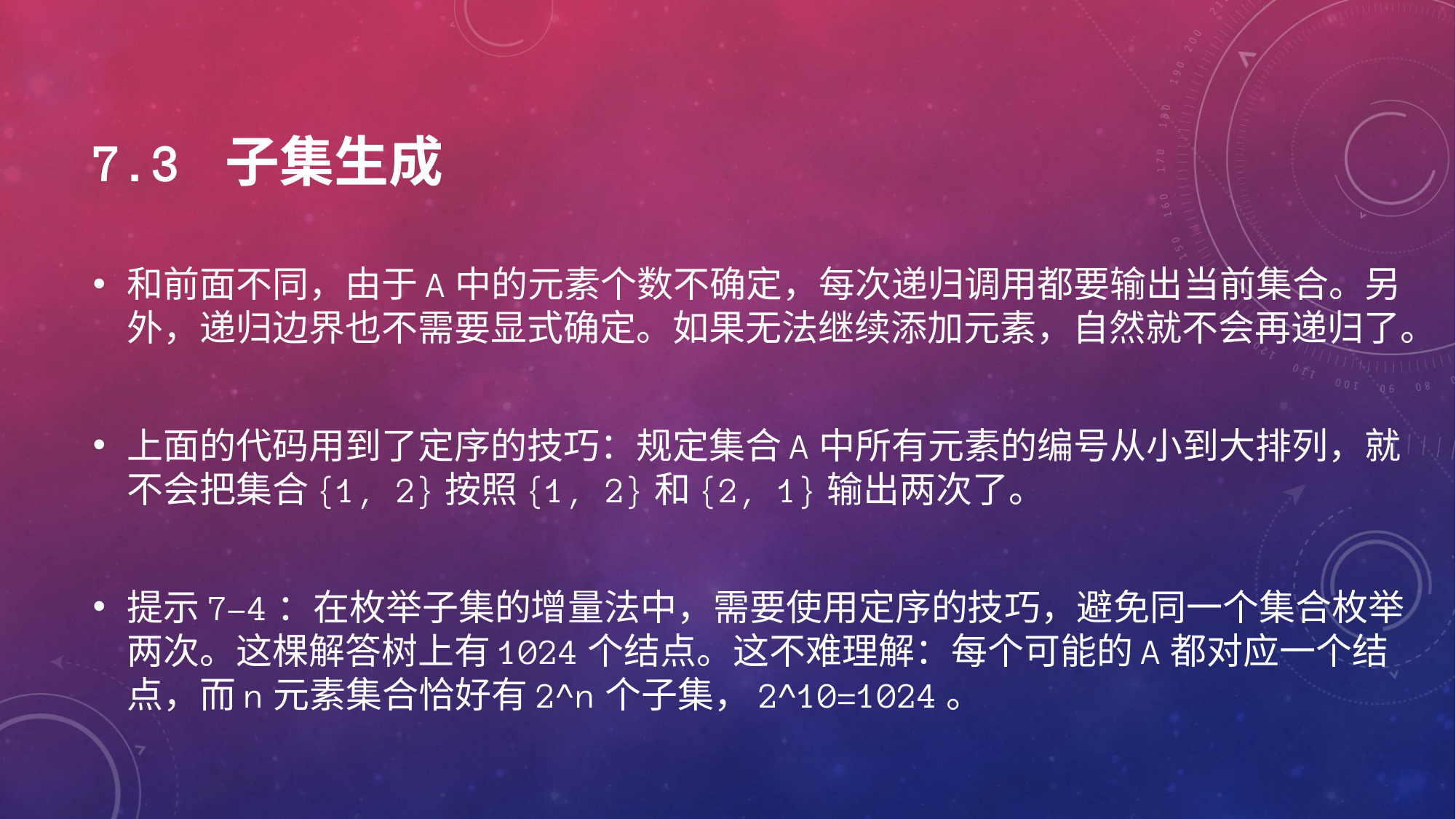

# 7.3 子集生成
和前面不同，由于A中的元素个数不确定，每次递归调用都要输出当前集合。另外，递归边界也不需要显式确定。如果无法继续添加元素，自然就不会再递归了。

上面的代码用到了定序的技巧：规定集合A中所有元素的编号从小到大排列，就不会把集合{1, 2}按照{1, 2}和{2, 1}输出两次了。

提示7-4：在枚举子集的增量法中，需要使用定序的技巧，避免同一个集合枚举两次。这棵解答树上有1024个结点。这不难理解：每个可能的A都对应一个结点，而n元素集合恰好有2^n个子集，2^10=1024。